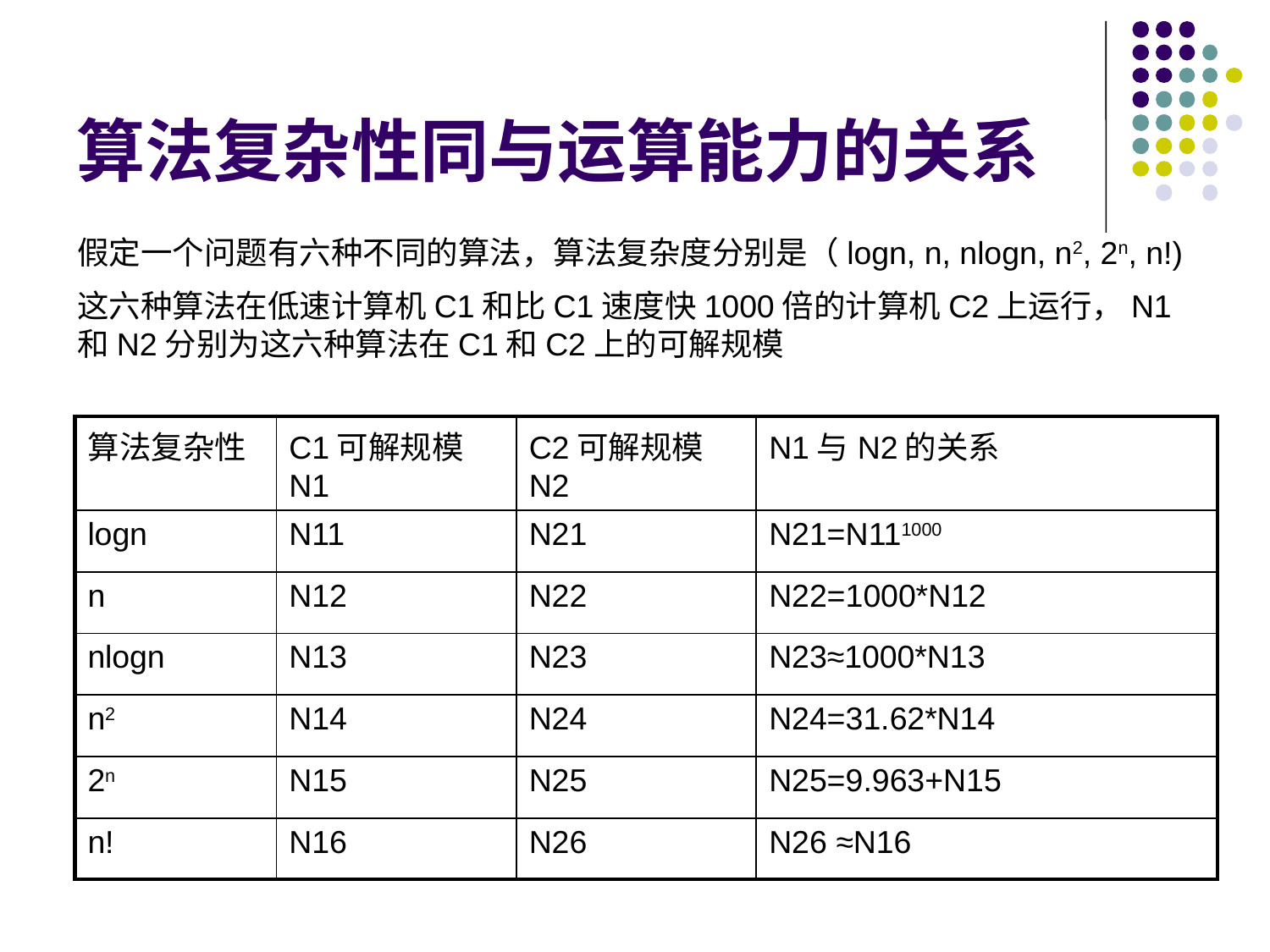

# 算法复杂性同与运算能力的关系
假定一个问题有六种不同的算法，算法复杂度分别是（logn, n, nlogn, n2, 2n, n!)
这六种算法在低速计算机C1和比C1速度快1000倍的计算机C2上运行，N1和N2分别为这六种算法在C1和C2上的可解规模
| 算法复杂性 | C1可解规模N1 | C2可解规模N2 | N1与N2的关系 |
| --- | --- | --- | --- |
| logn | N11 | N21 | N21=N111000 |
| n | N12 | N22 | N22=1000\*N12 |
| nlogn | N13 | N23 | N23≈1000\*N13 |
| n2 | N14 | N24 | N24=31.62\*N14 |
| 2n | N15 | N25 | N25=9.963+N15 |
| n! | N16 | N26 | N26 ≈N16 |